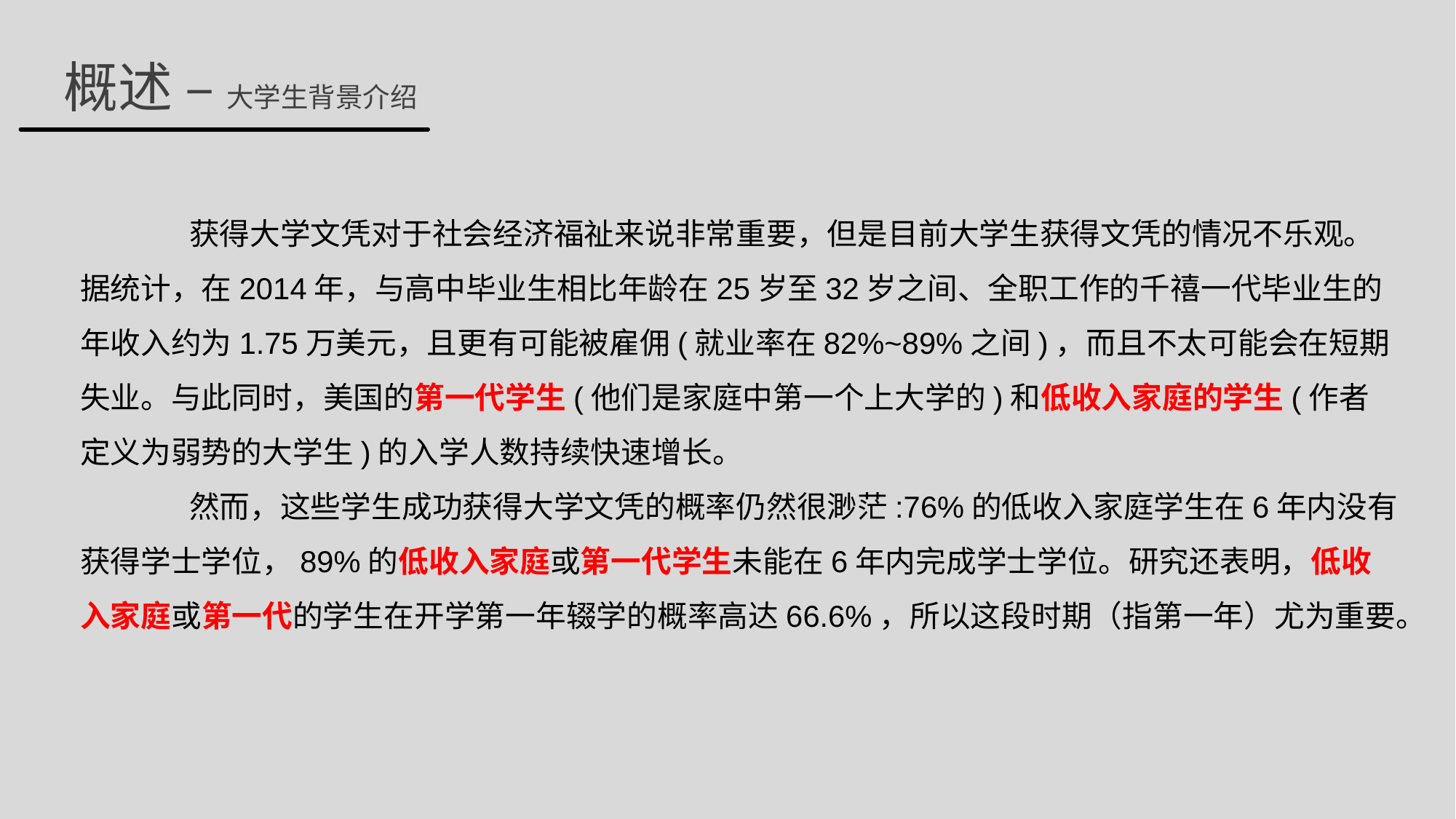

概述 – 大学生背景介绍
	获得大学文凭对于社会经济福祉来说非常重要，但是目前大学生获得文凭的情况不乐观。
据统计，在2014年，与高中毕业生相比年龄在25岁至32岁之间、全职工作的千禧一代毕业生的年收入约为1.75万美元，且更有可能被雇佣(就业率在82%~89%之间)，而且不太可能会在短期失业。与此同时，美国的第一代学生(他们是家庭中第一个上大学的)和低收入家庭的学生(作者定义为弱势的大学生)的入学人数持续快速增长。
	然而，这些学生成功获得大学文凭的概率仍然很渺茫:76%的低收入家庭学生在6年内没有获得学士学位，89%的低收入家庭或第一代学生未能在6年内完成学士学位。研究还表明，低收入家庭或第一代的学生在开学第一年辍学的概率高达66.6%，所以这段时期（指第一年）尤为重要。